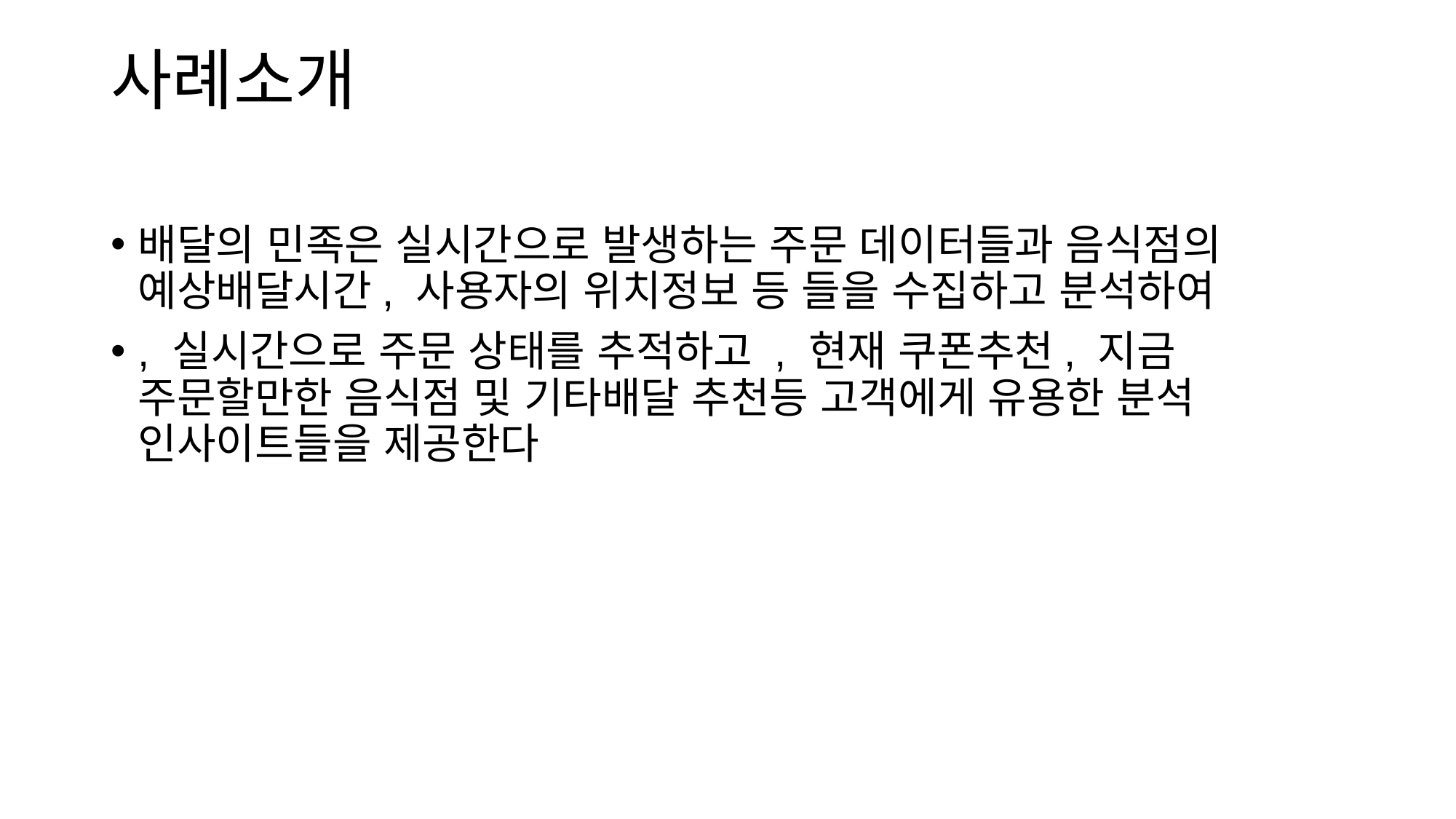

# 사례소개
배달의 민족은 실시간으로 발생하는 주문 데이터들과 음식점의 예상배달시간, 사용자의 위치정보 등 들을 수집하고 분석하여
, 실시간으로 주문 상태를 추적하고 , 현재 쿠폰추천, 지금 주문할만한 음식점 및 기타배달 추천등 고객에게 유용한 분석 인사이트들을 제공한다